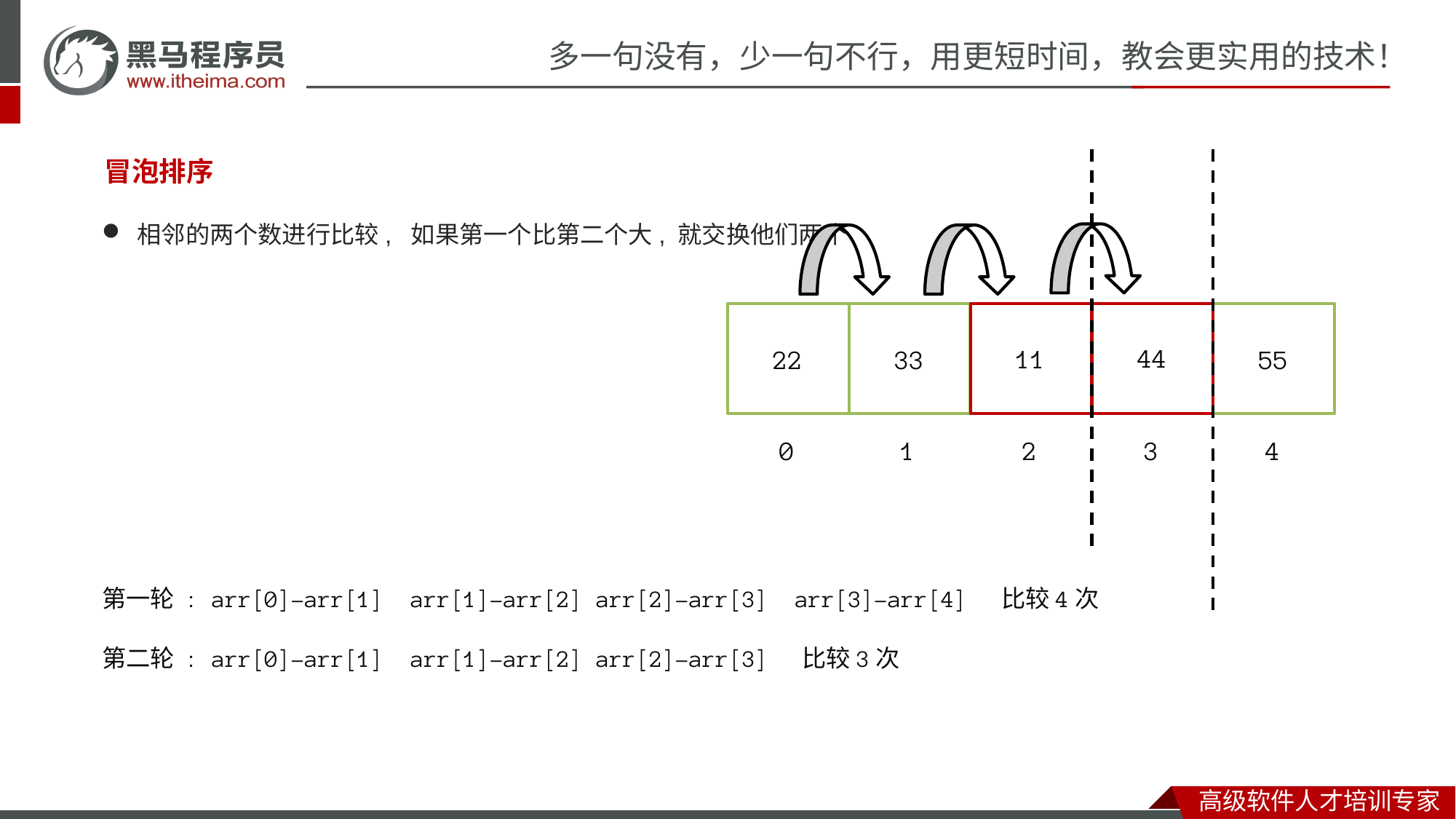

冒泡排序
 相邻的两个数进行比较,  如果第一个比第二个大, 就交换他们两个

44
11
22
33
55
0
1
2
3
4
第一轮 : arr[0]-arr[1]  arr[1]-arr[2] arr[2]-arr[3]  arr[3]-arr[4]  比较4次
第二轮 : arr[0]-arr[1]  arr[1]-arr[2] arr[2]-arr[3]  比较3次